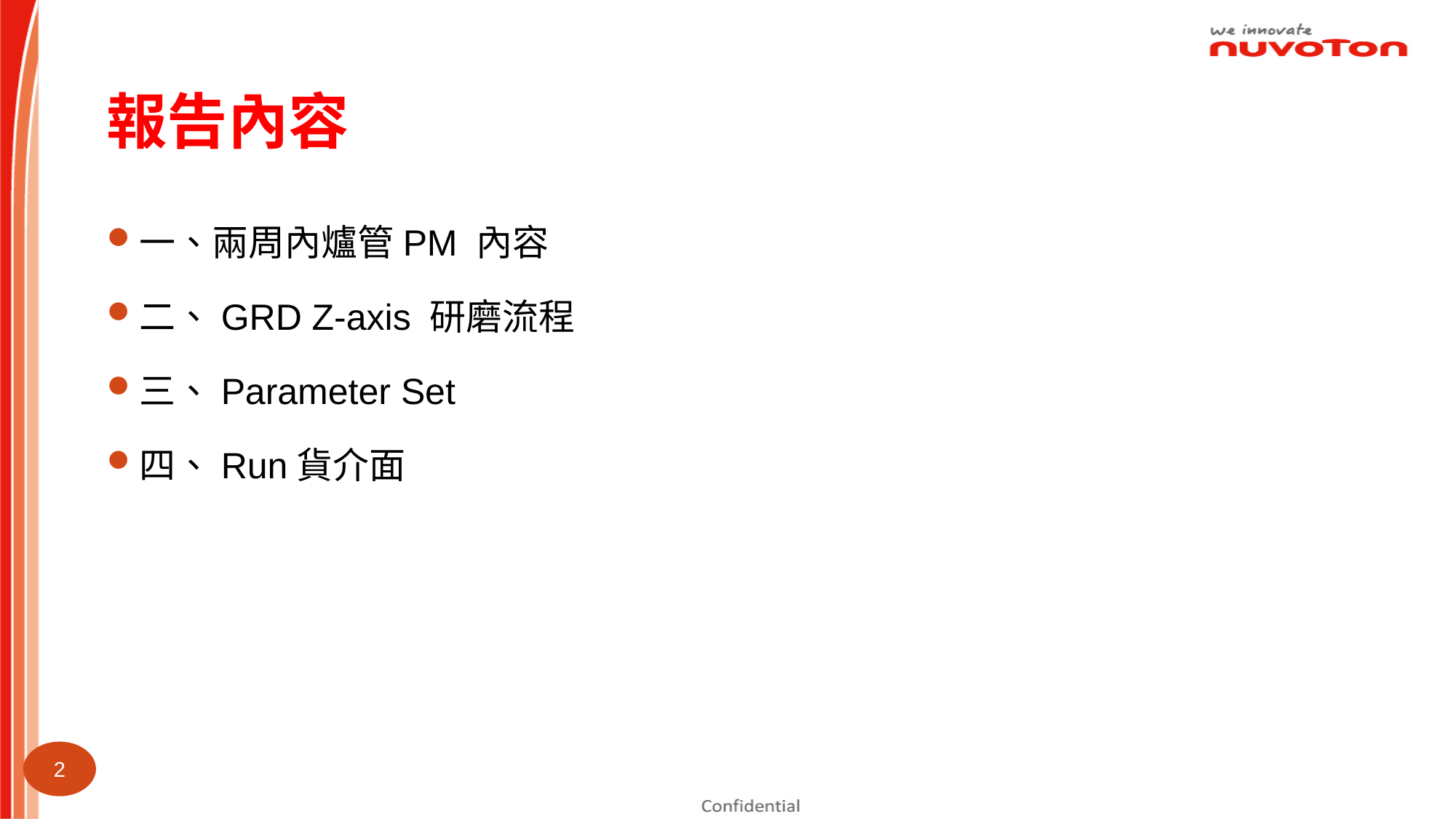

# 報告內容
一、兩周內爐管PM 內容
二、GRD Z-axis 研磨流程
三、Parameter Set
四、Run貨介面

2